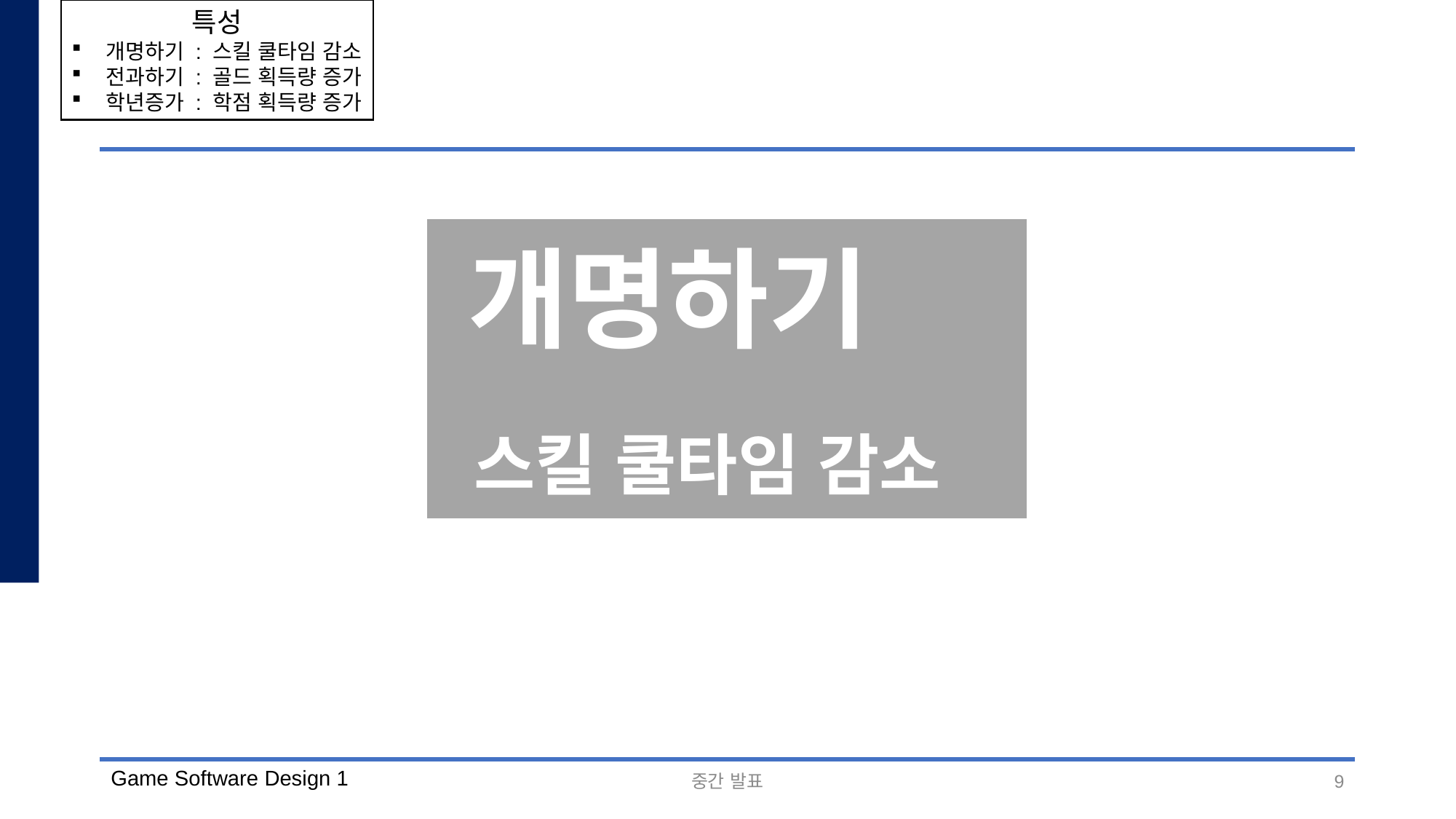

특성
개명하기 : 스킬 쿨타임 감소
전과하기 : 골드 획득량 증가
학년증가 : 학점 획득량 증가

개명하기
스킬 쿨타임 감소
중간 발표
9